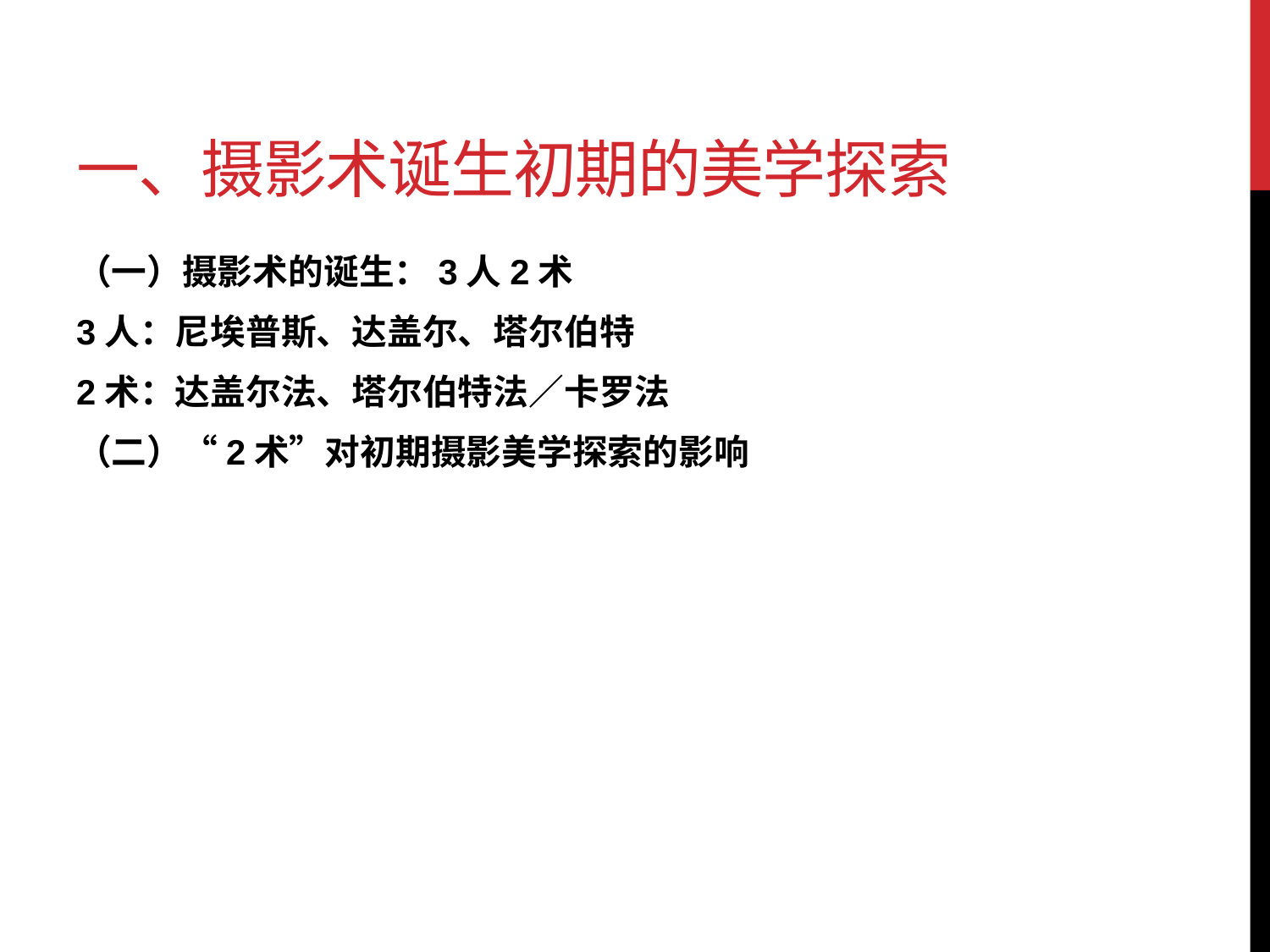

# 一、摄影术诞生初期的美学探索
（一）摄影术的诞生：3人2术
3人：尼埃普斯、达盖尔、塔尔伯特
2术：达盖尔法、塔尔伯特法／卡罗法
（二）“2术”对初期摄影美学探索的影响